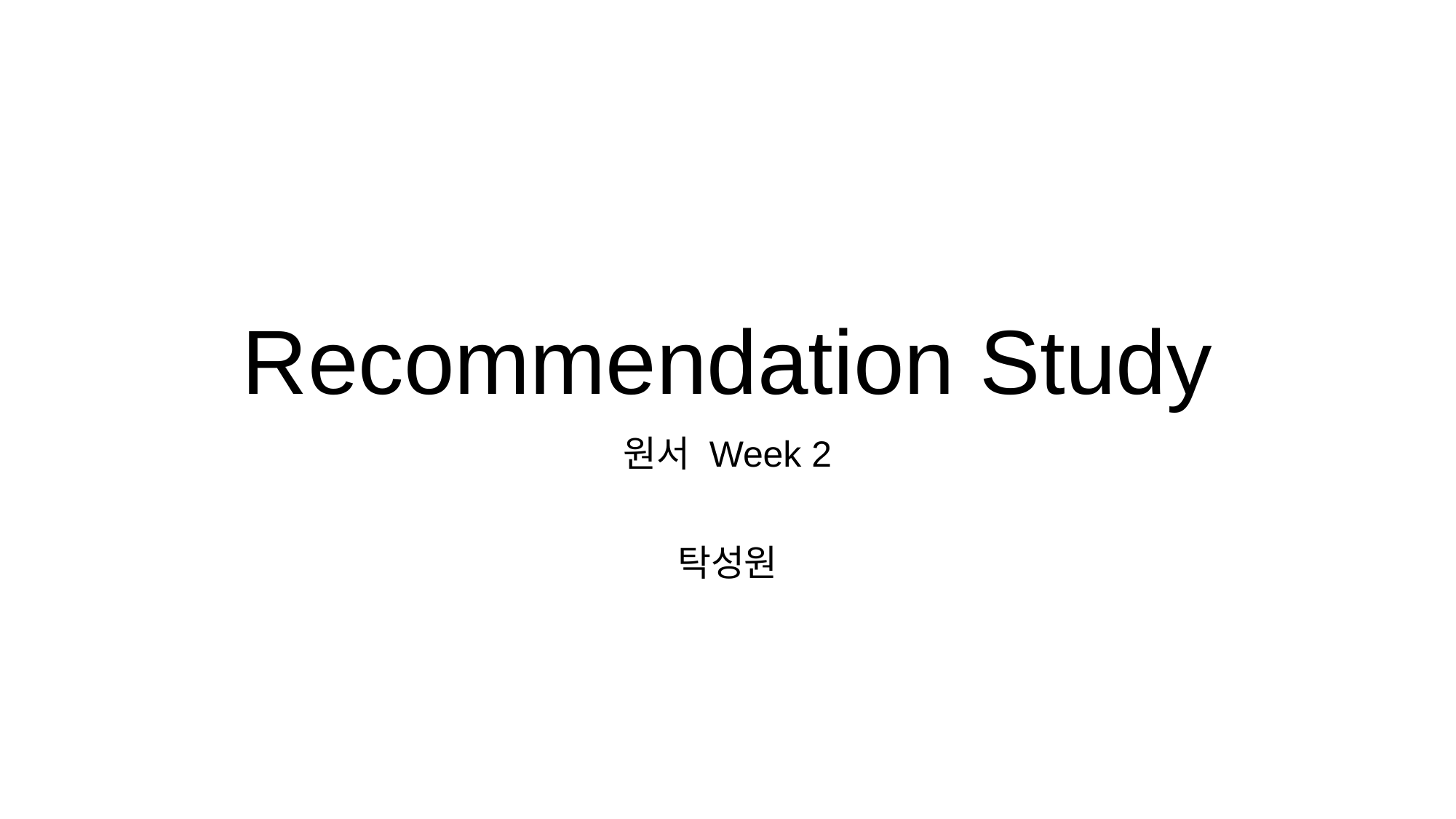

# Recommendation Study
원서 Week 2

탁성원